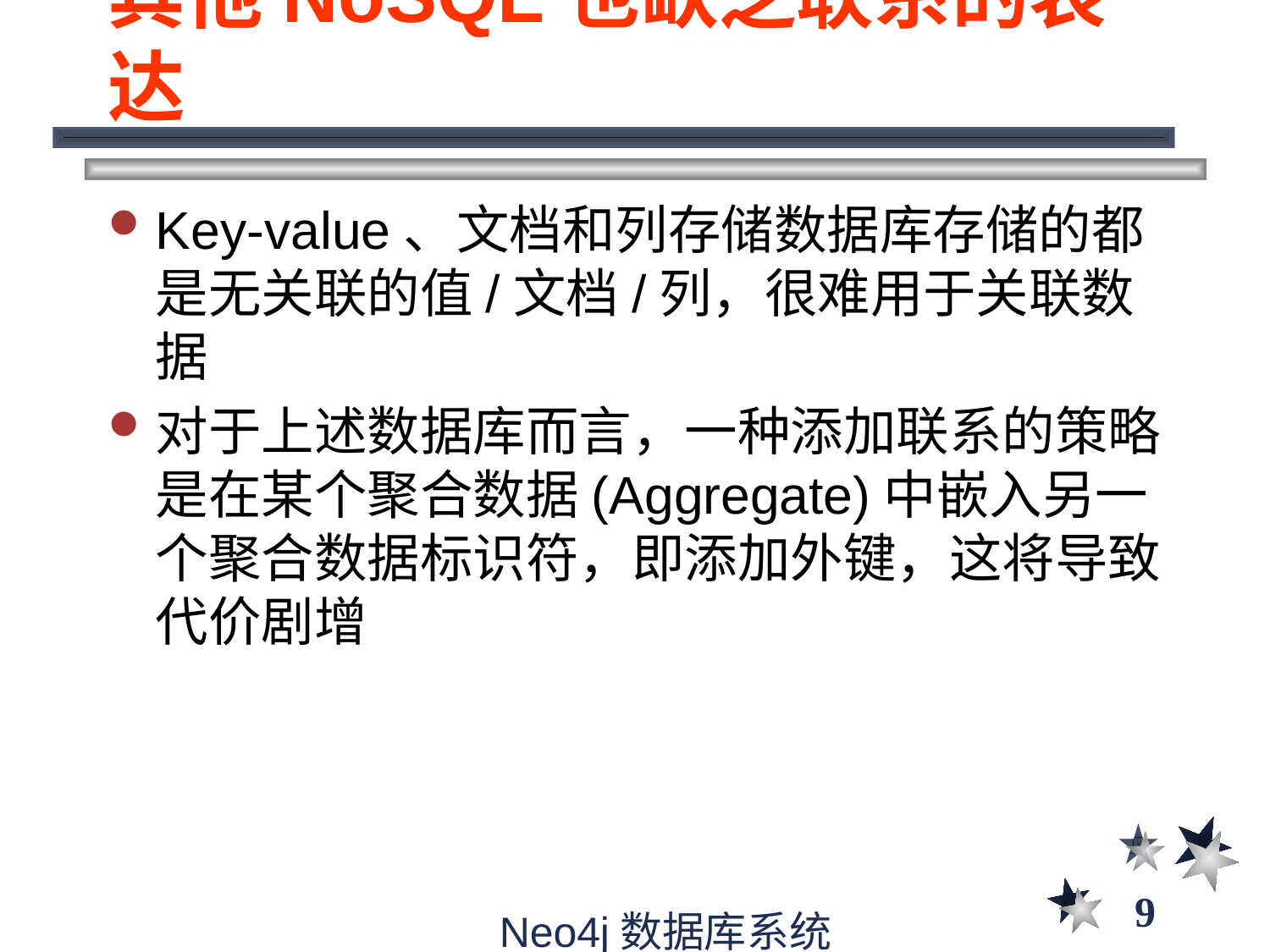

# 其他NoSQL也缺乏联系的表达
Key-value、文档和列存储数据库存储的都是无关联的值/文档/列，很难用于关联数据
对于上述数据库而言，一种添加联系的策略是在某个聚合数据(Aggregate)中嵌入另一个聚合数据标识符，即添加外键，这将导致代价剧增
9
Neo4j数据库系统